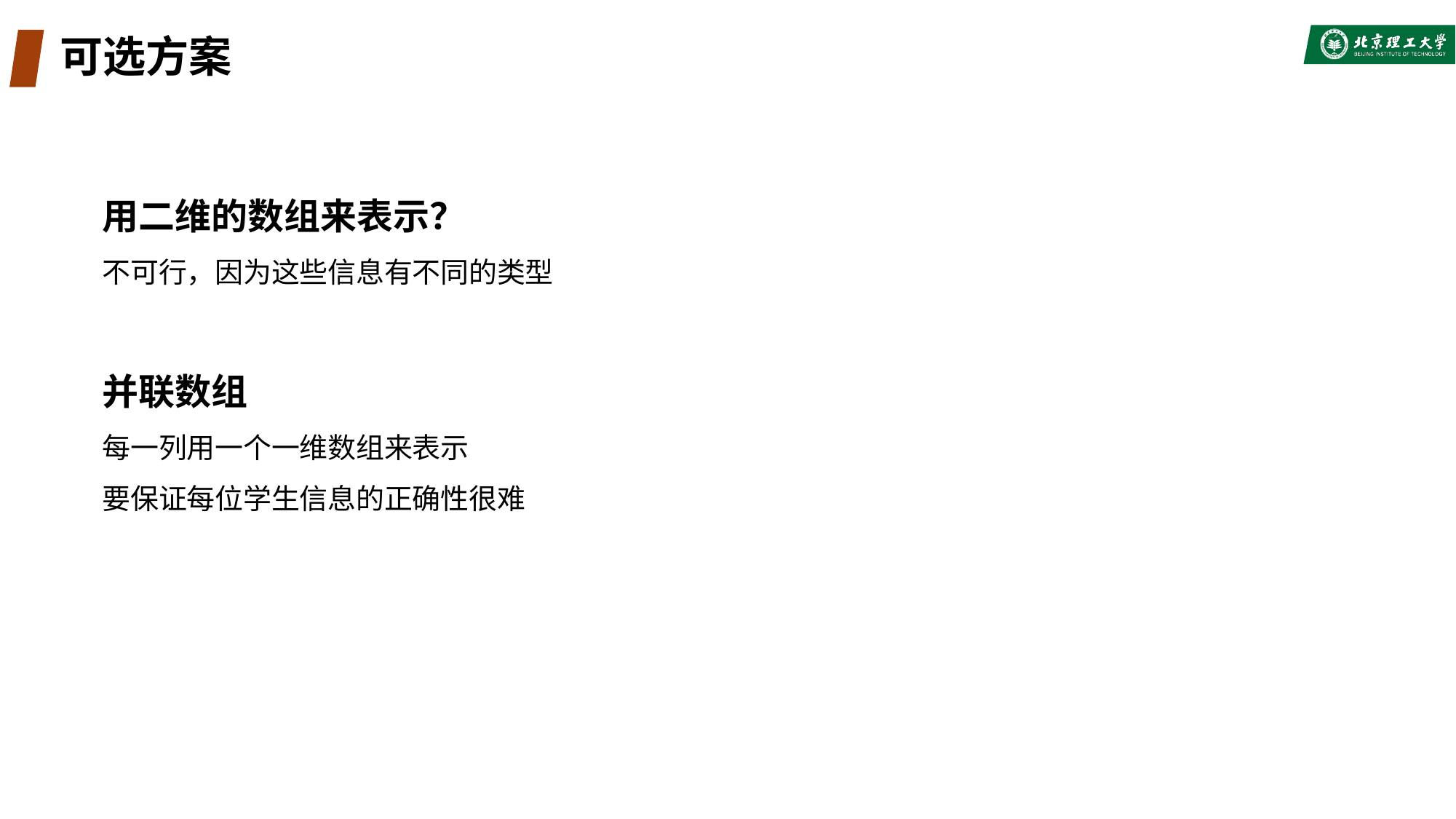

# 可选方案
用二维的数组来表示？
不可行，因为这些信息有不同的类型

并联数组
每一列用一个一维数组来表示
要保证每位学生信息的正确性很难